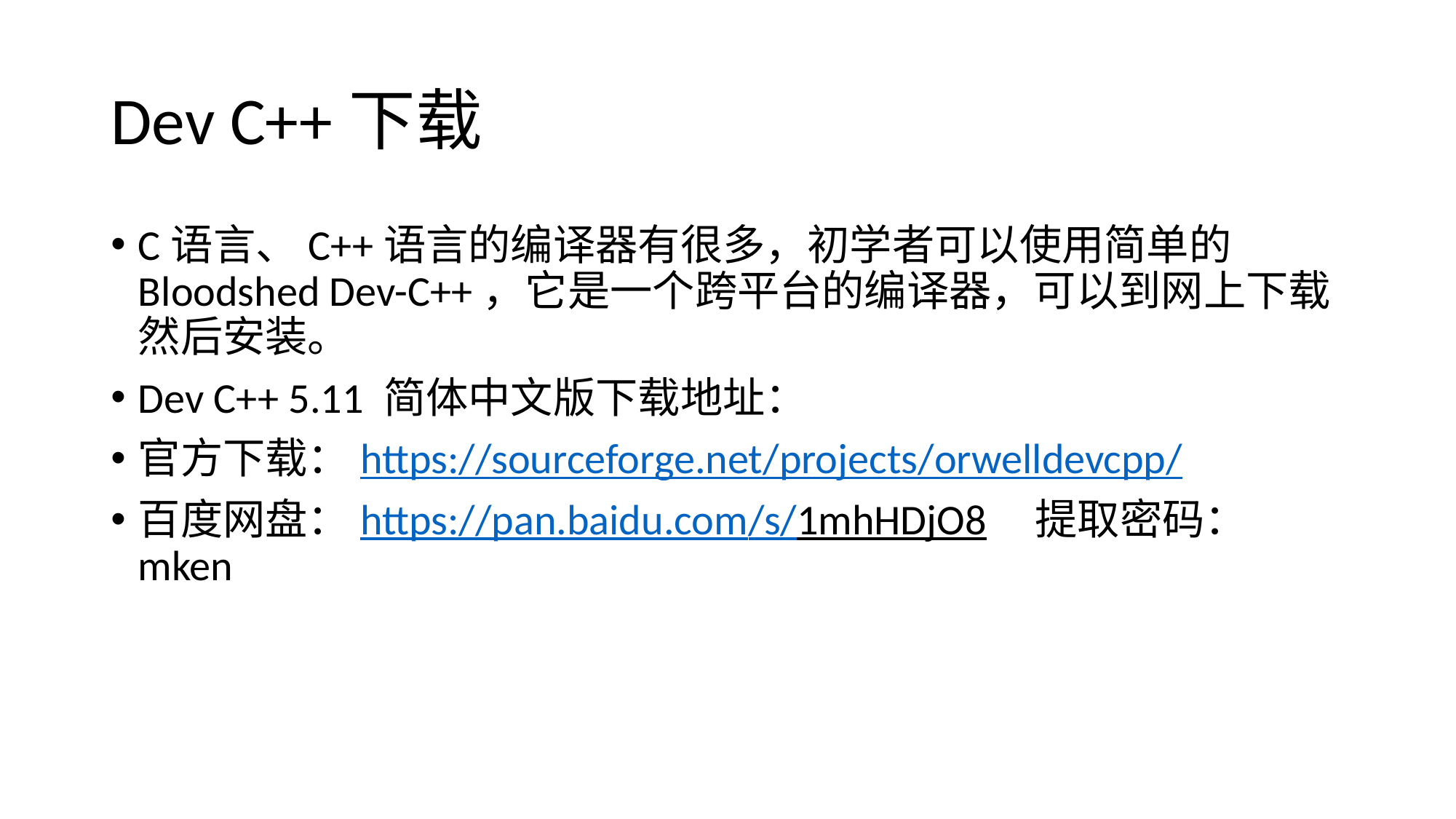

# Dev C++下载
C语言、C++语言的编译器有很多，初学者可以使用简单的Bloodshed Dev-C++，它是一个跨平台的编译器，可以到网上下载然后安装。
Dev C++ 5.11 简体中文版下载地址：
官方下载：https://sourceforge.net/projects/orwelldevcpp/
百度网盘：https://pan.baidu.com/s/1mhHDjO8    提取密码：mken